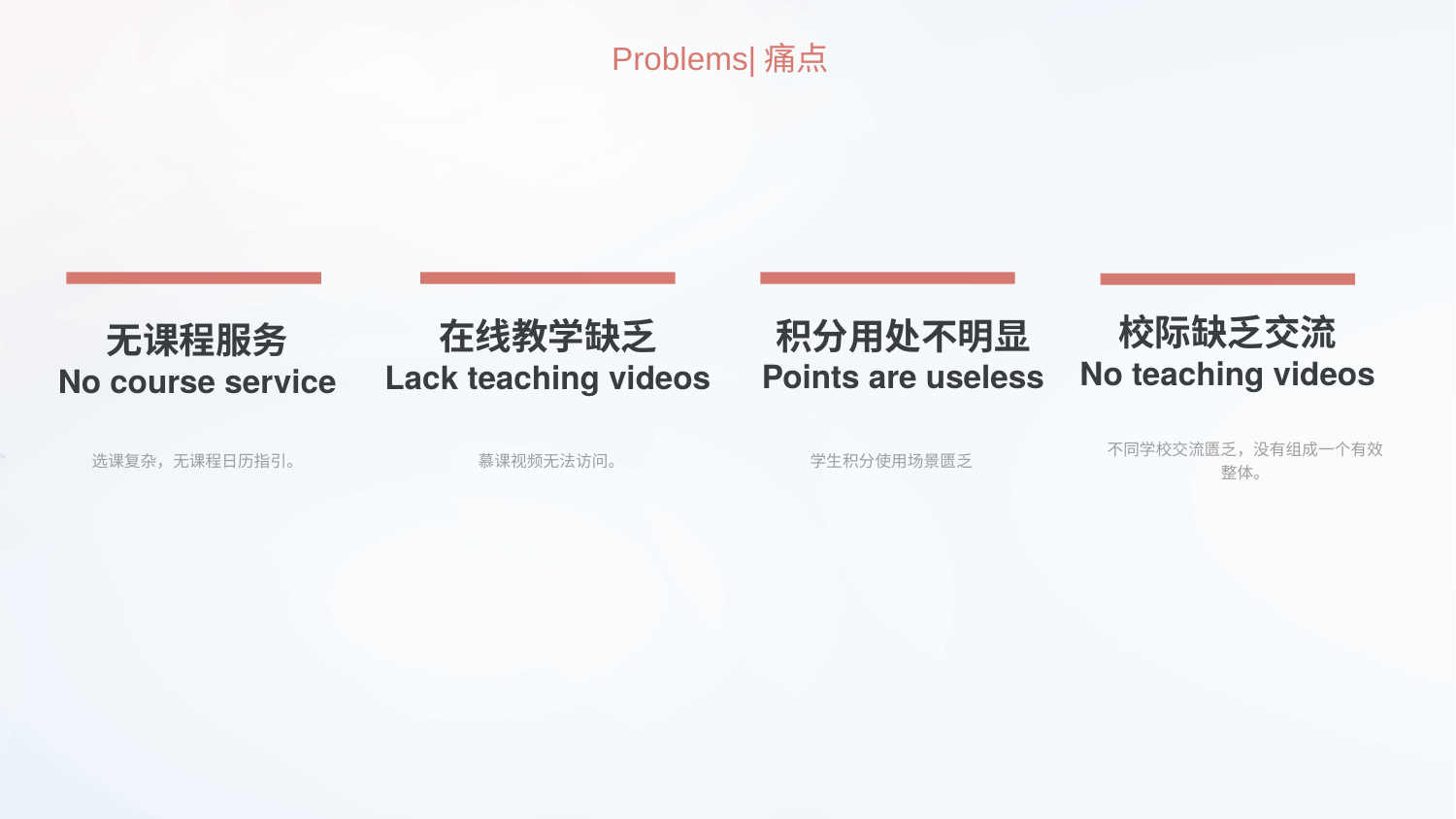

Problems|痛点

校际缺乏交流
No teaching videos
积分用处不明显
Points are useless

在线教学缺乏
Lack teaching videos
无课程服务
No course service
不同学校交流匮乏，没有组成一个有效整体。
慕课视频无法访问。
选课复杂，无课程日历指引。
学生积分使用场景匮乏